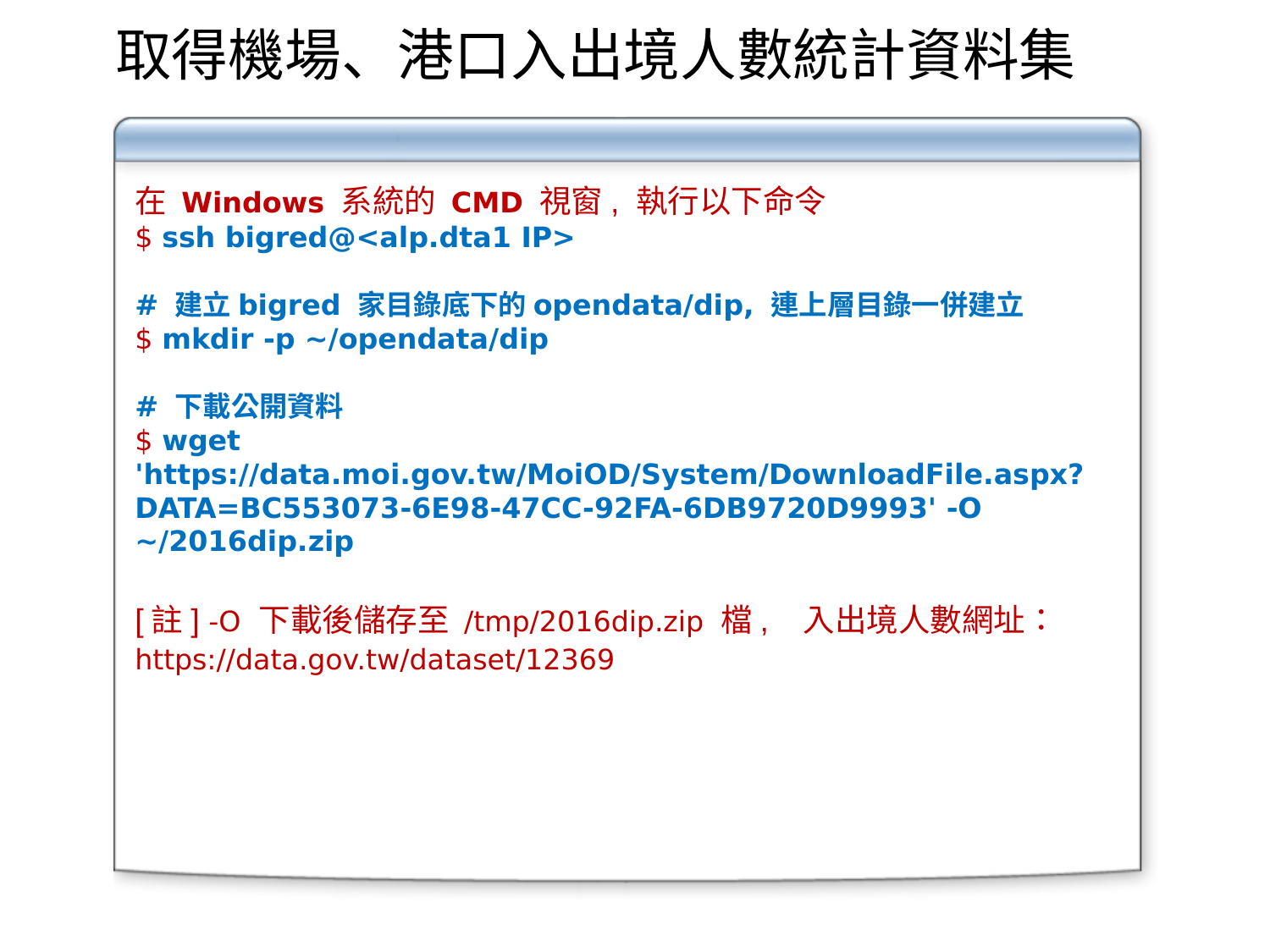

# 取得機場、港口入出境人數統計資料集
在 Windows 系統的 CMD 視窗, 執行以下命令
$ ssh bigred@<alp.dta1 IP>

# 建立bigred 家目錄底下的opendata/dip, 連上層目錄一併建立
$ mkdir -p ~/opendata/dip

# 下載公開資料
$ wget 'https://data.moi.gov.tw/MoiOD/System/DownloadFile.aspx?DATA=BC553073-6E98-47CC-92FA-6DB9720D9993' -O ~/2016dip.zip

[註] -O 下載後儲存至 /tmp/2016dip.zip 檔,   入出境人數網址：https://data.gov.tw/dataset/12369